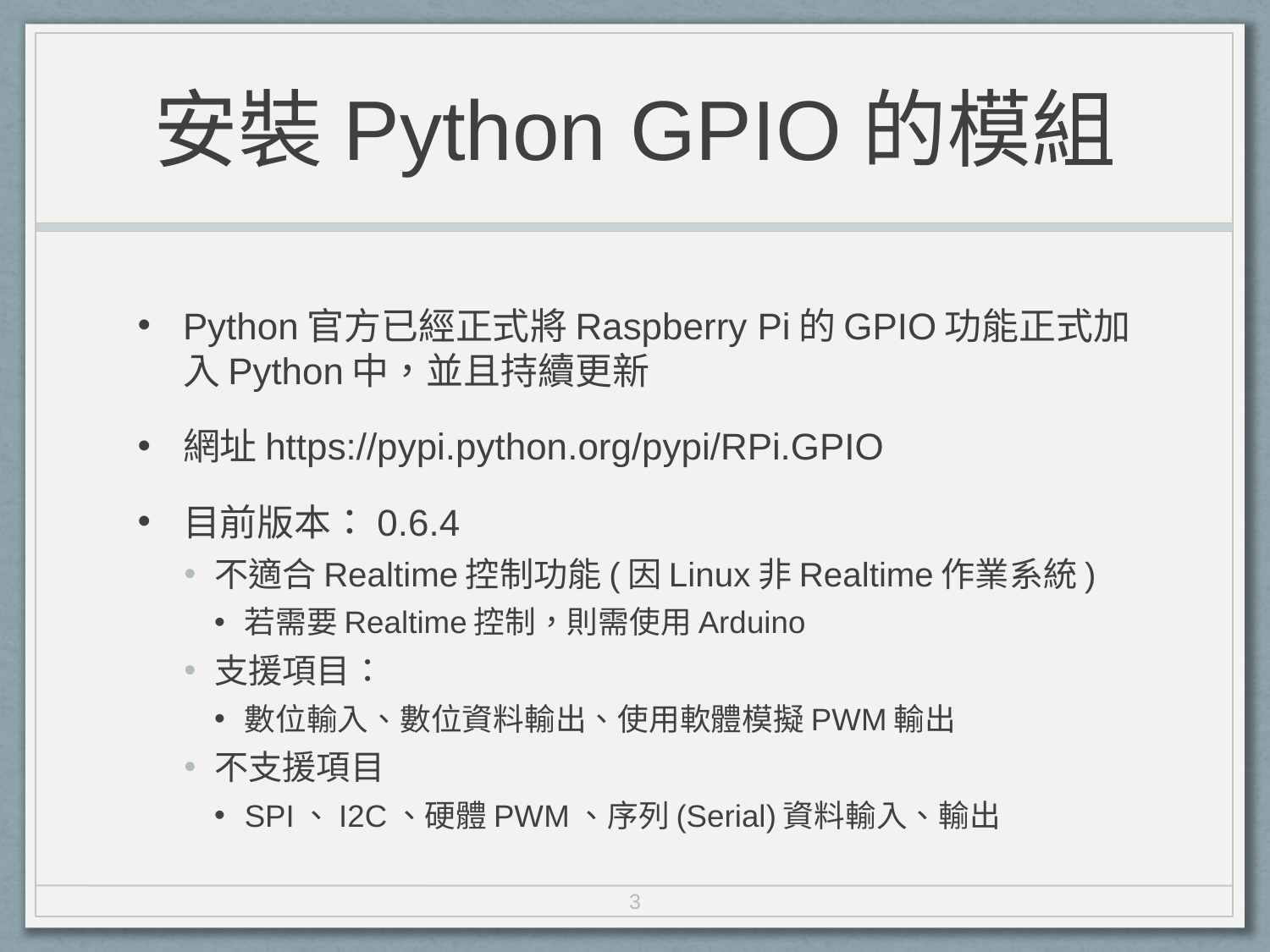

# 安裝Python GPIO的模組
Python官方已經正式將Raspberry Pi的GPIO功能正式加入Python中，並且持續更新
網址https://pypi.python.org/pypi/RPi.GPIO
目前版本：0.6.4
不適合Realtime控制功能(因Linux非Realtime作業系統)
若需要Realtime控制，則需使用Arduino
支援項目：
數位輸入、數位資料輸出、使用軟體模擬PWM輸出
不支援項目
SPI、I2C、硬體PWM、序列(Serial)資料輸入、輸出
3